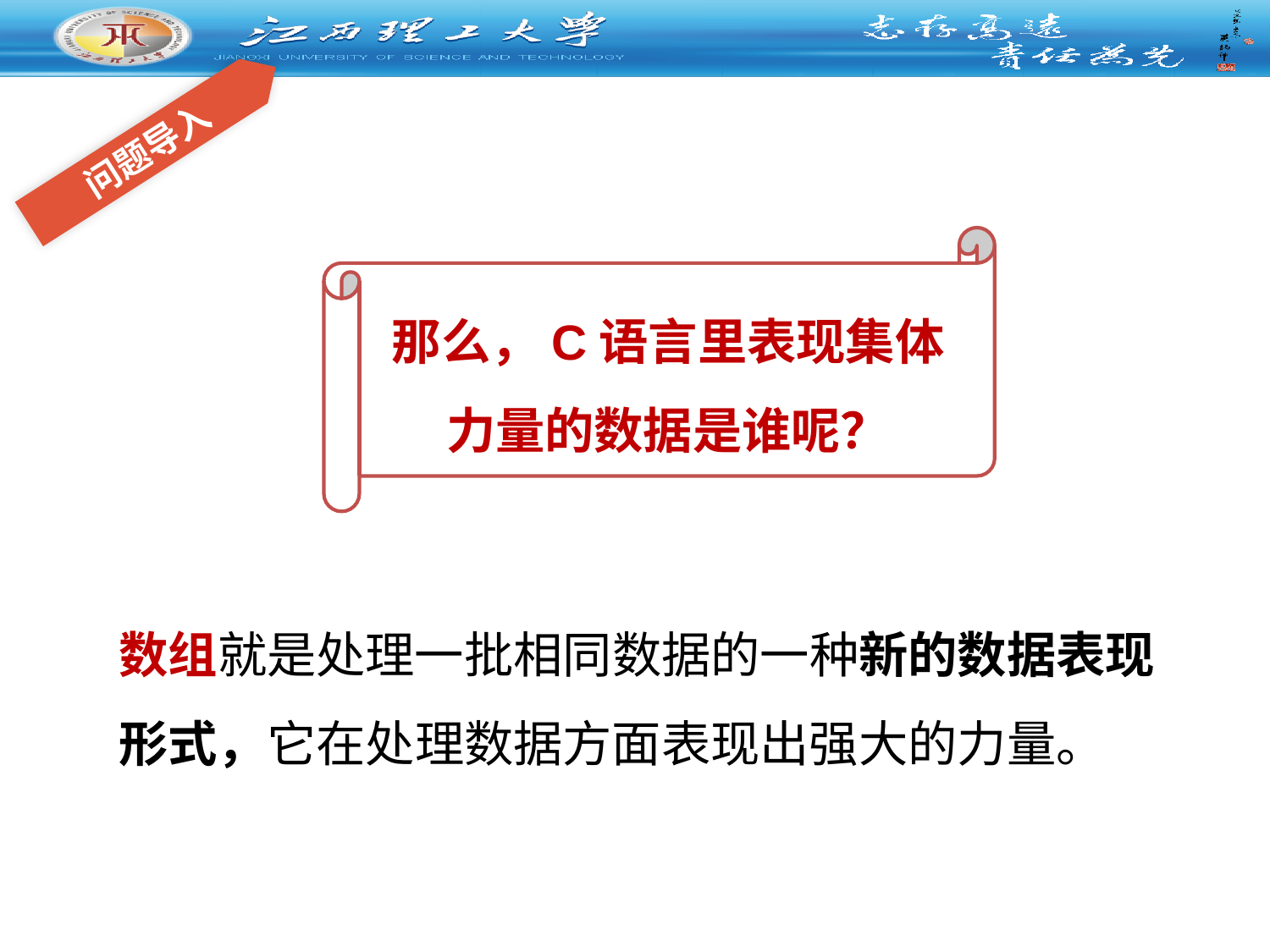

问题导入
那么，C语言里表现集体力量的数据是谁呢？
数组就是处理一批相同数据的一种新的数据表现形式，它在处理数据方面表现出强大的力量。